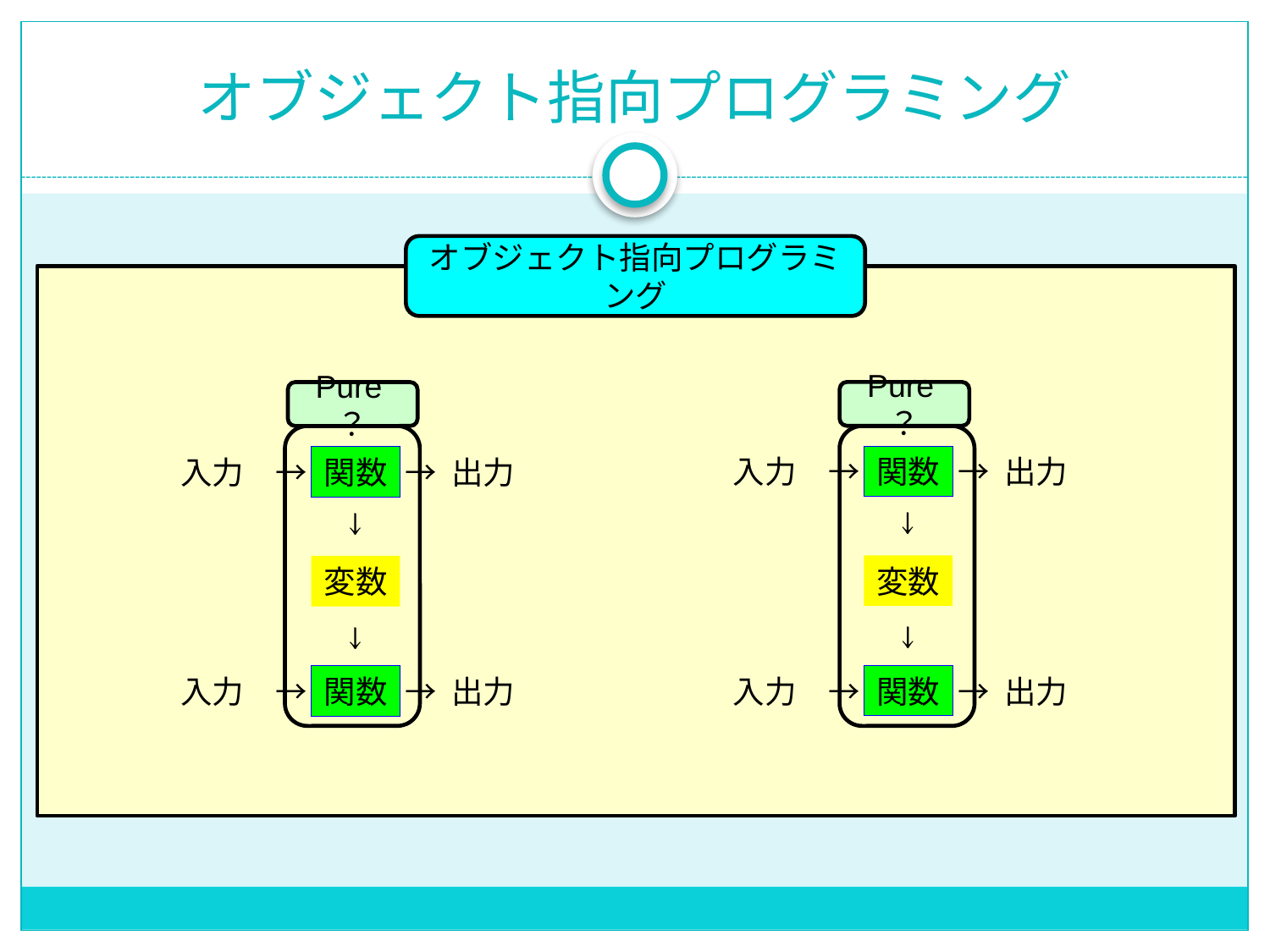

# オブジェクト指向プログラミング
オブジェクト指向プログラミング

Pure？
Pure？

入力　→
関数
→ 出力
入力　→
関数
→ 出力
↓
↓
変数
変数
↓
↓
入力　→
関数
→ 出力
入力　→
関数
→ 出力